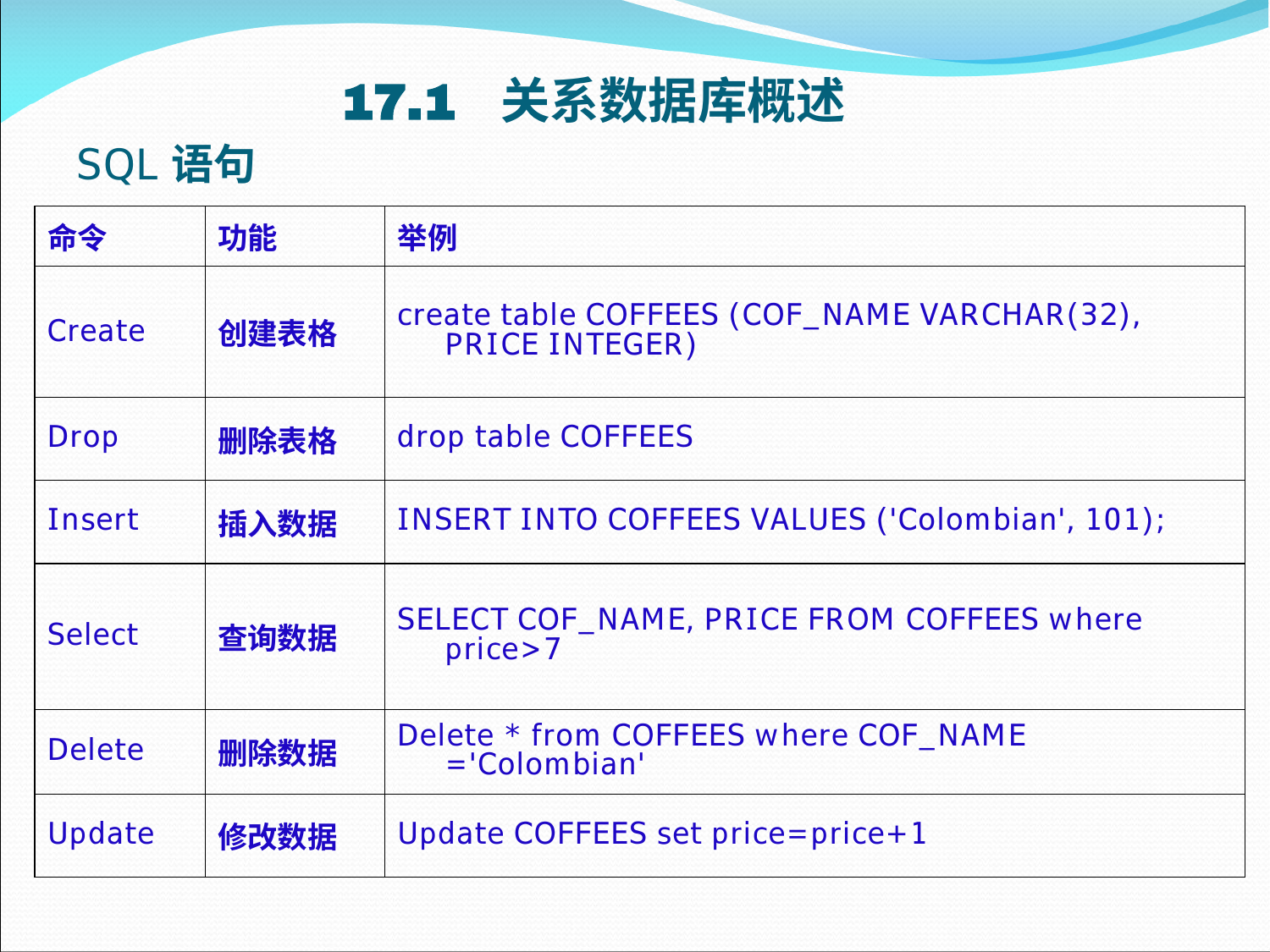

# 17.1  关系数据库概述
SQL语句
| 命令 | 功能 | 举例 |
| --- | --- | --- |
| Create | 创建表格 | create table COFFEES (COF\_NAME VARCHAR(32), PRICE INTEGER) |
| Drop | 删除表格 | drop table COFFEES |
| Insert | 插入数据 | INSERT INTO COFFEES VALUES ('Colombian', 101); |
| Select | 查询数据 | SELECT COF\_NAME, PRICE FROM COFFEES where price>7 |
| Delete | 删除数据 | Delete \* from COFFEES where COF\_NAME ='Colombian' |
| Update | 修改数据 | Update COFFEES set price=price+1 |